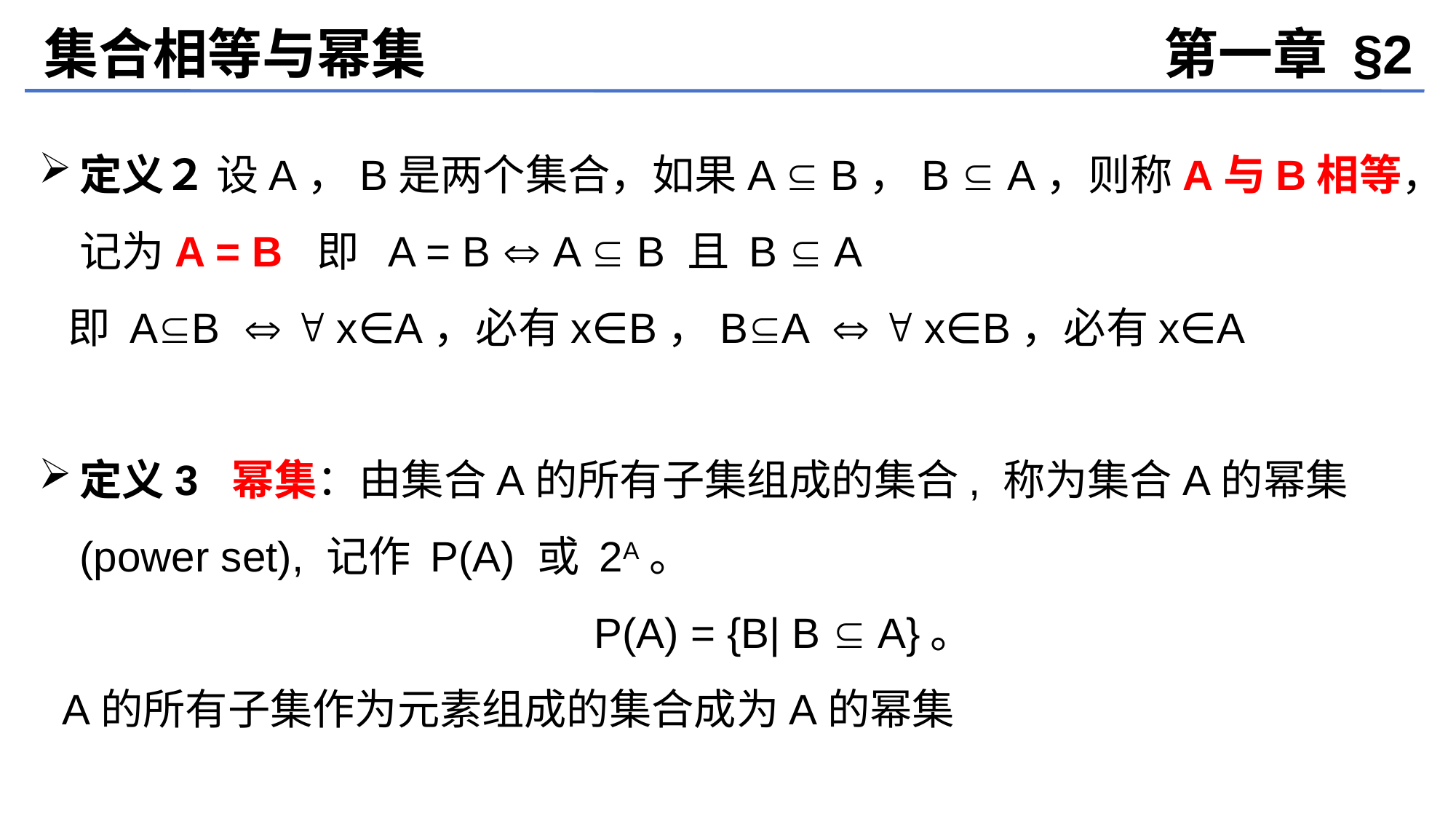

集合相等与幂集
第一章 §2
定义２ 设A，B是两个集合，如果A ⊆ B，B ⊆ A，则称A与B相等，记为A = B  即  A = B ⇔ A ⊆ B 且 B ⊆ A
  即 A⊆B  ⇔ ∀ x∈A，必有x∈B，B⊆A  ⇔ ∀ x∈B，必有x∈A

定义3  幂集：由集合A的所有子集组成的集合, 称为集合A的幂集 (power set), 记作 P(A) 或 2A。
	      P(A) = {B| B ⊆ A}。
  A的所有子集作为元素组成的集合成为A的幂集